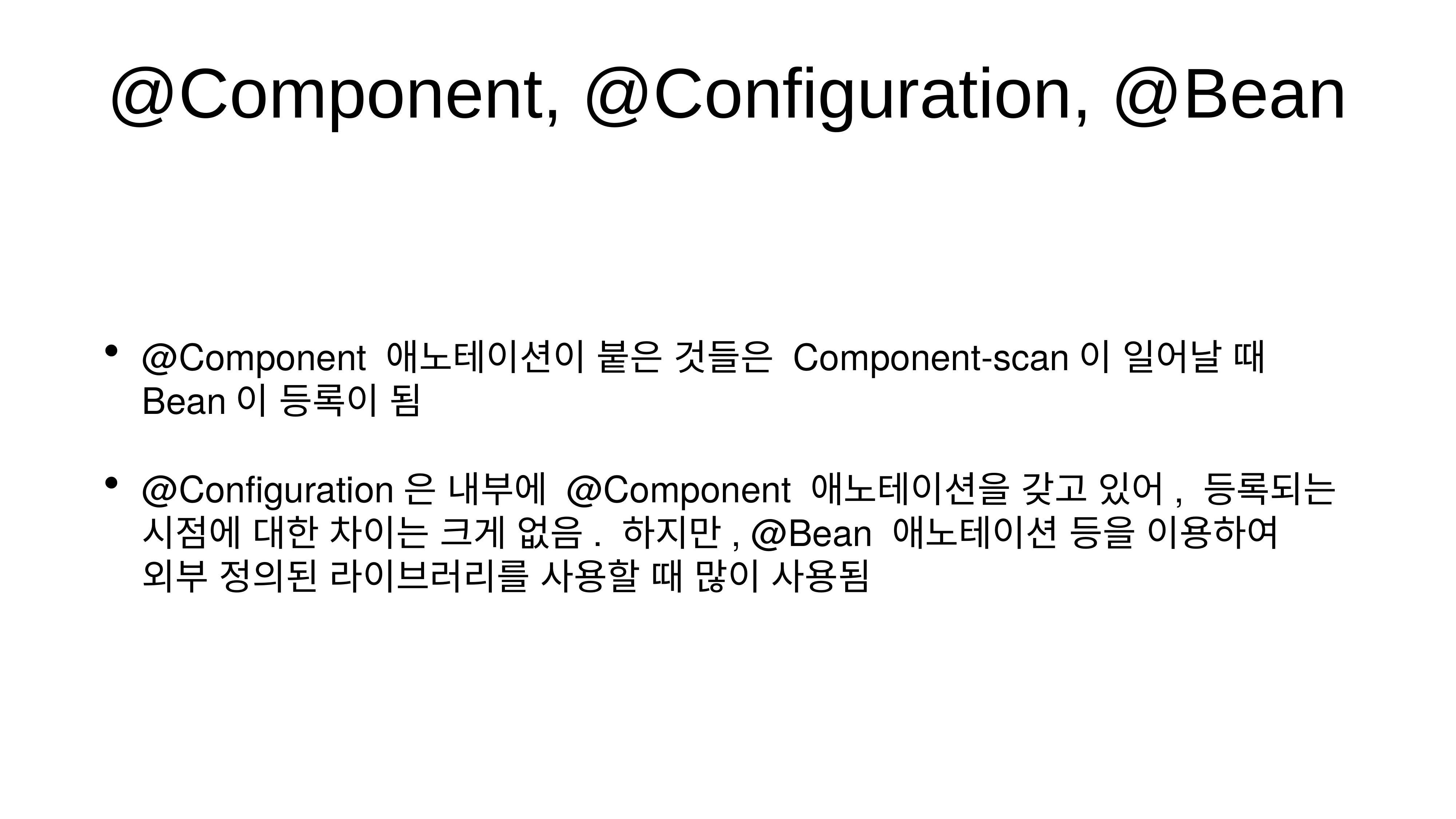

# @Component, @Configuration, @Bean
@Component 애노테이션이 붙은 것들은 Component-scan이 일어날 때 Bean이 등록이 됨
@Configuration은 내부에 @Component 애노테이션을 갖고 있어, 등록되는 시점에 대한 차이는 크게 없음. 하지만, @Bean 애노테이션 등을 이용하여 외부 정의된 라이브러리를 사용할 때 많이 사용됨